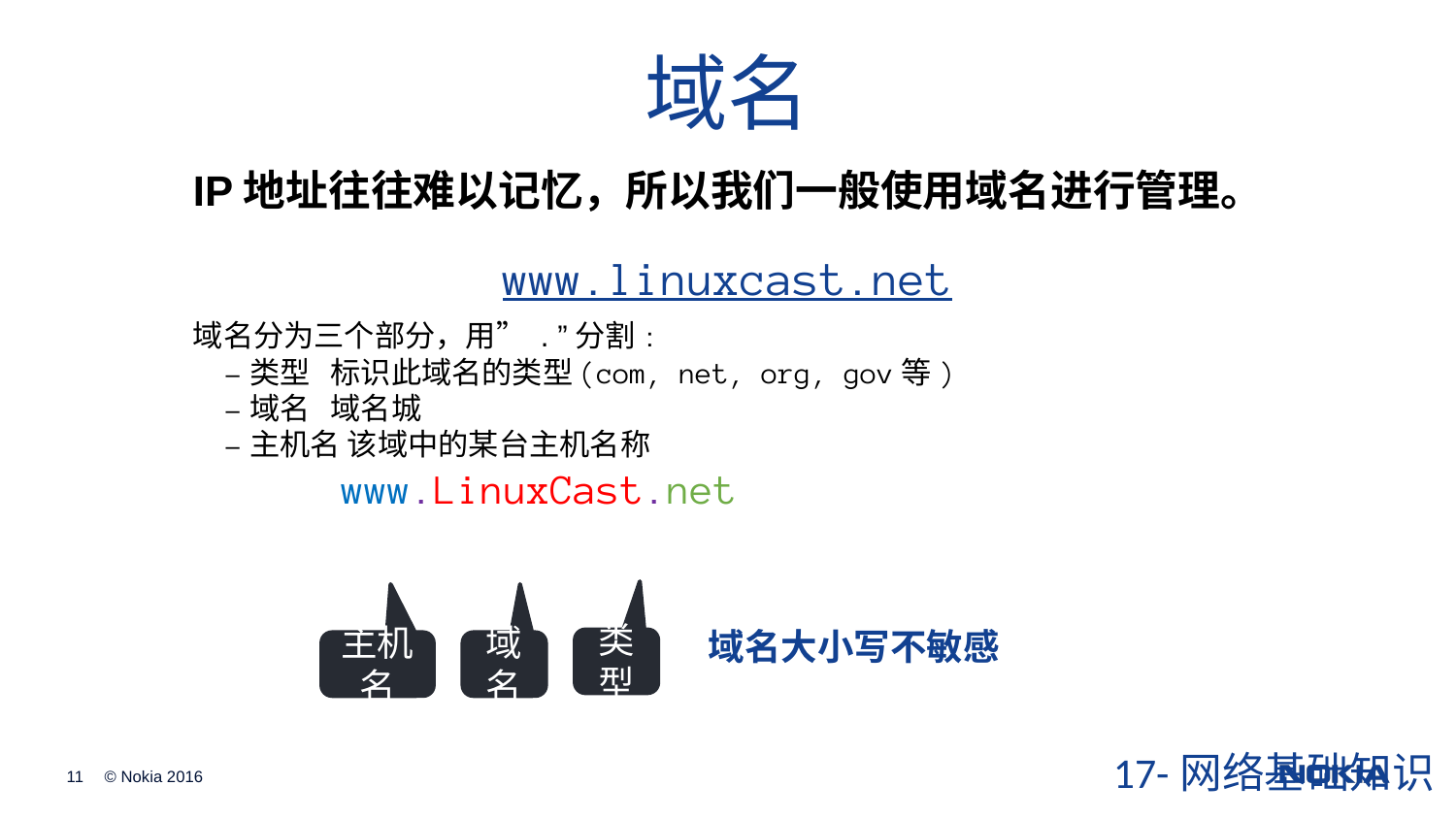

# 域名
IP地址往往难以记忆，所以我们一般使用域名进行管理。

域名分为三个部分，用” . ”分割:
  -类型   标识此域名的类型(com, net, org, gov等)
  -域名   域名城
  -主机名 该域中的某台主机名称
         www.LinuxCast.net
www.linuxcast.net
域名大小写不敏感
类型
主机名
域名
17-网络基础知识